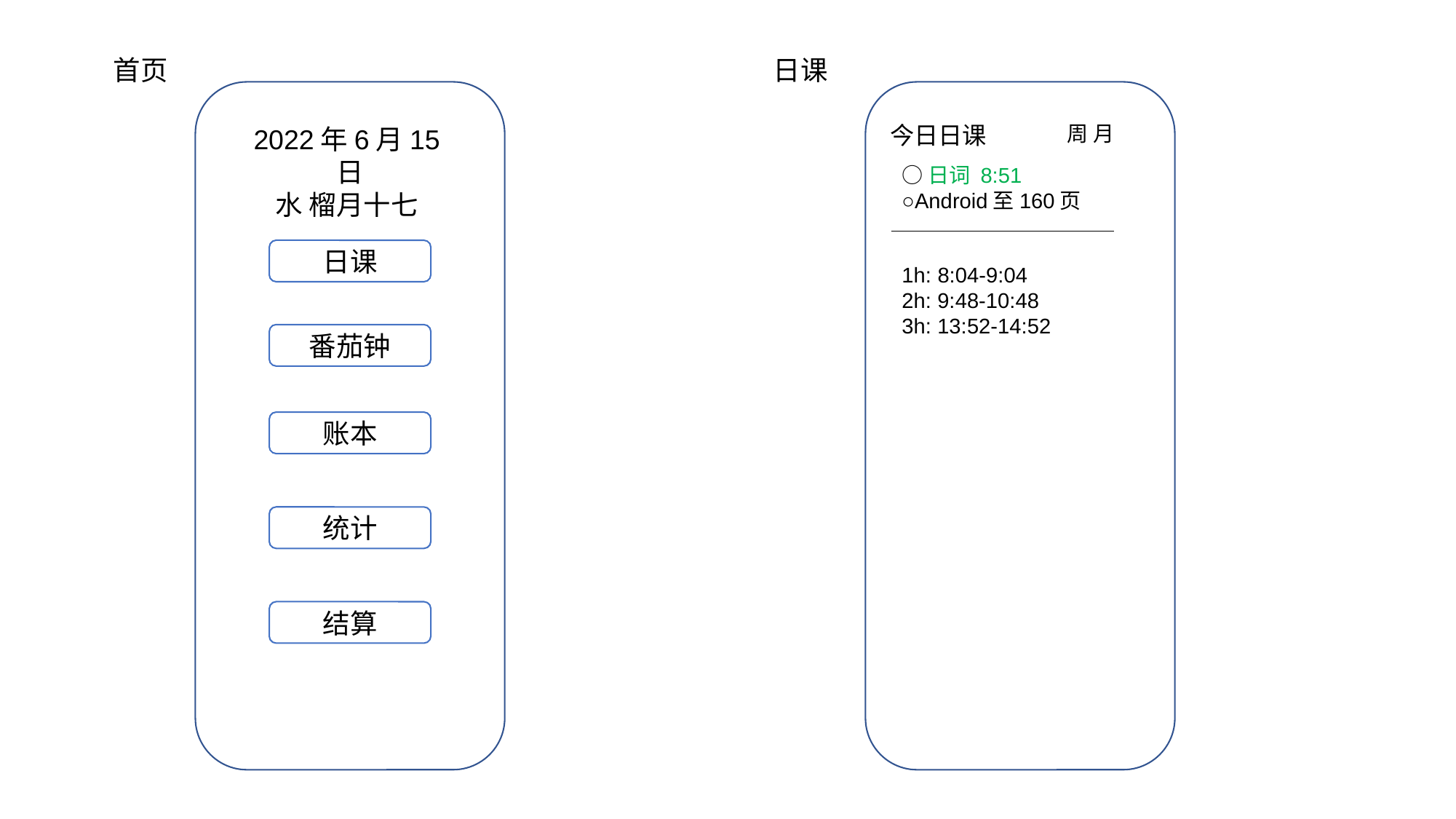

首页
日课

今日日课
周 月
2022年6月15日
水 榴月十七
○日词 8:51
○Android至160页
日课
1h: 8:04-9:04
2h: 9:48-10:48
3h: 13:52-14:52
番茄钟
账本
统计
结算